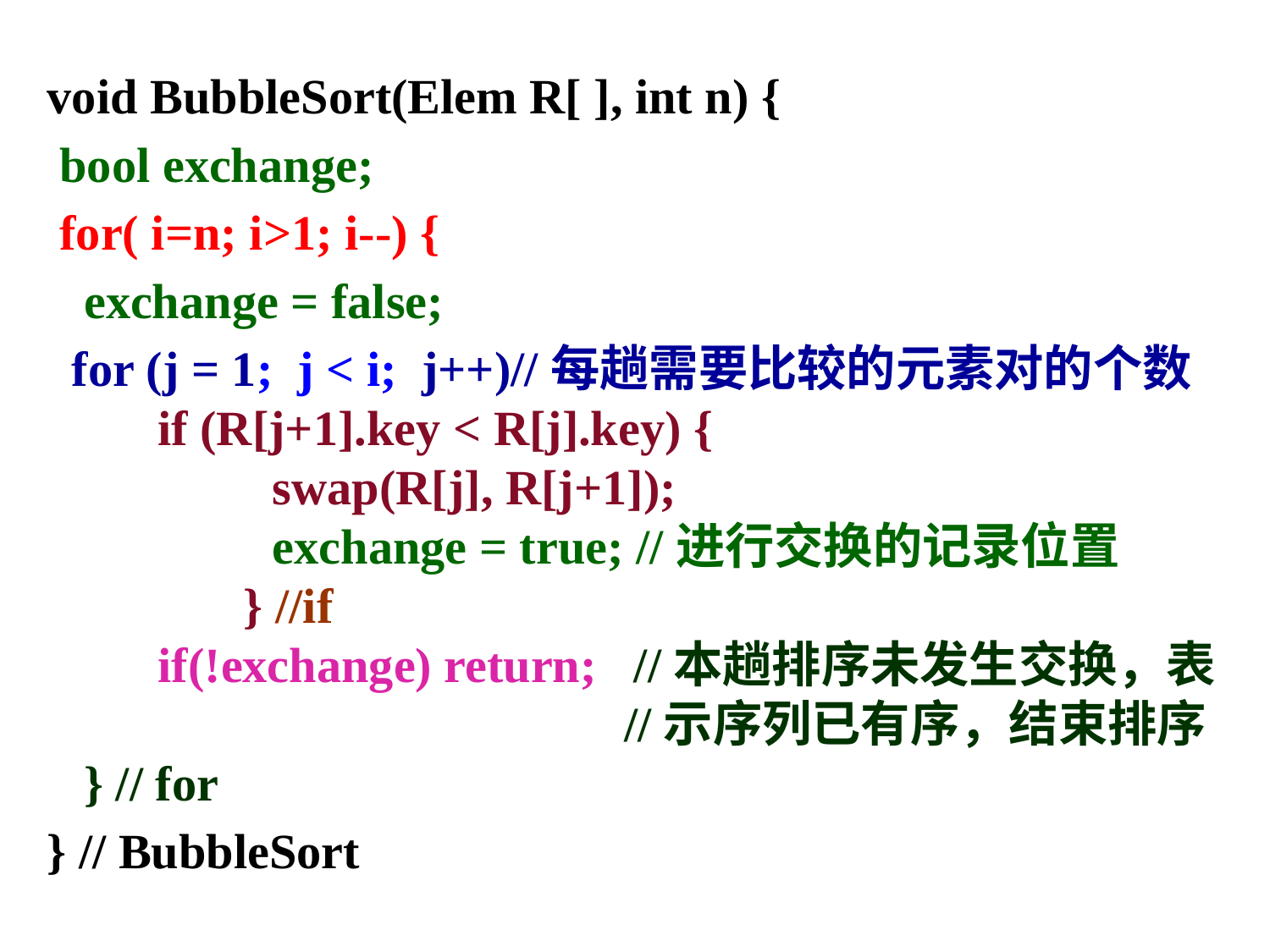

void BubbleSort(Elem R[ ], int n) {
 bool exchange;
 for( i=n; i>1; i--) {
   exchange = false;
  for (j = 1;  j < i;  j++)//每趟需要比较的元素对的个数
         if (R[j+1].key < R[j].key) {
	        swap(R[j], R[j+1]);
	        exchange = true; //进行交换的记录位置
                } //if
         if(!exchange) return;   //本趟排序未发生交换，表
                                               //示序列已有序，结束排序
   } // for
} // BubbleSort